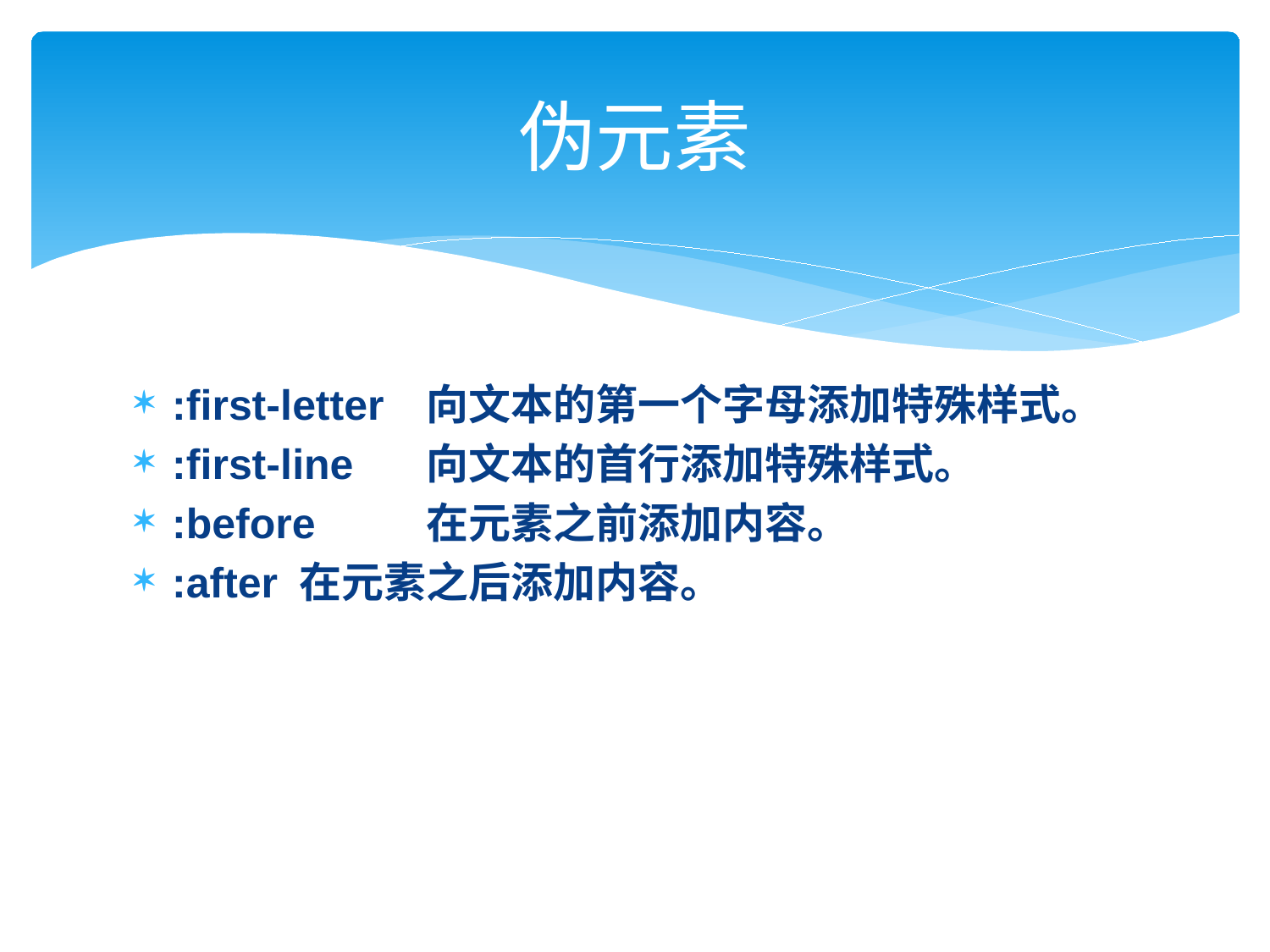

# 伪元素
:first-letter	向文本的第一个字母添加特殊样式。
:first-line	向文本的首行添加特殊样式。
:before	在元素之前添加内容。
:after	在元素之后添加内容。